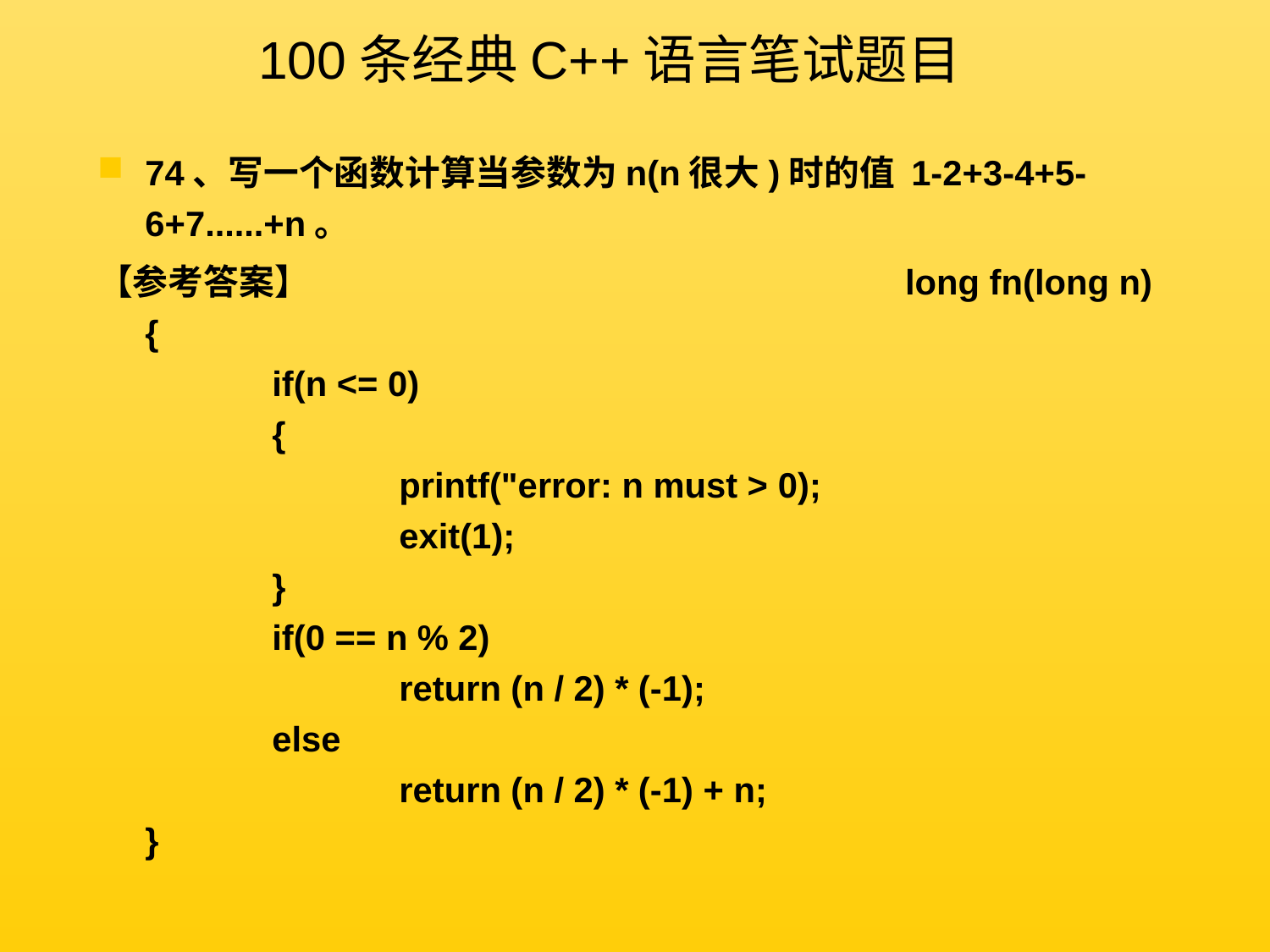

100条经典C++语言笔试题目
74、写一个函数计算当参数为n(n很大)时的值 1-2+3-4+5-6+7......+n。
【参考答案】                                                                         long fn(long n)
{
	if(n <= 0)
	{
		printf("error: n must > 0);
		exit(1);
	}
	if(0 == n % 2)
		return (n / 2) * (-1);
	else
		return (n / 2) * (-1) + n;
}